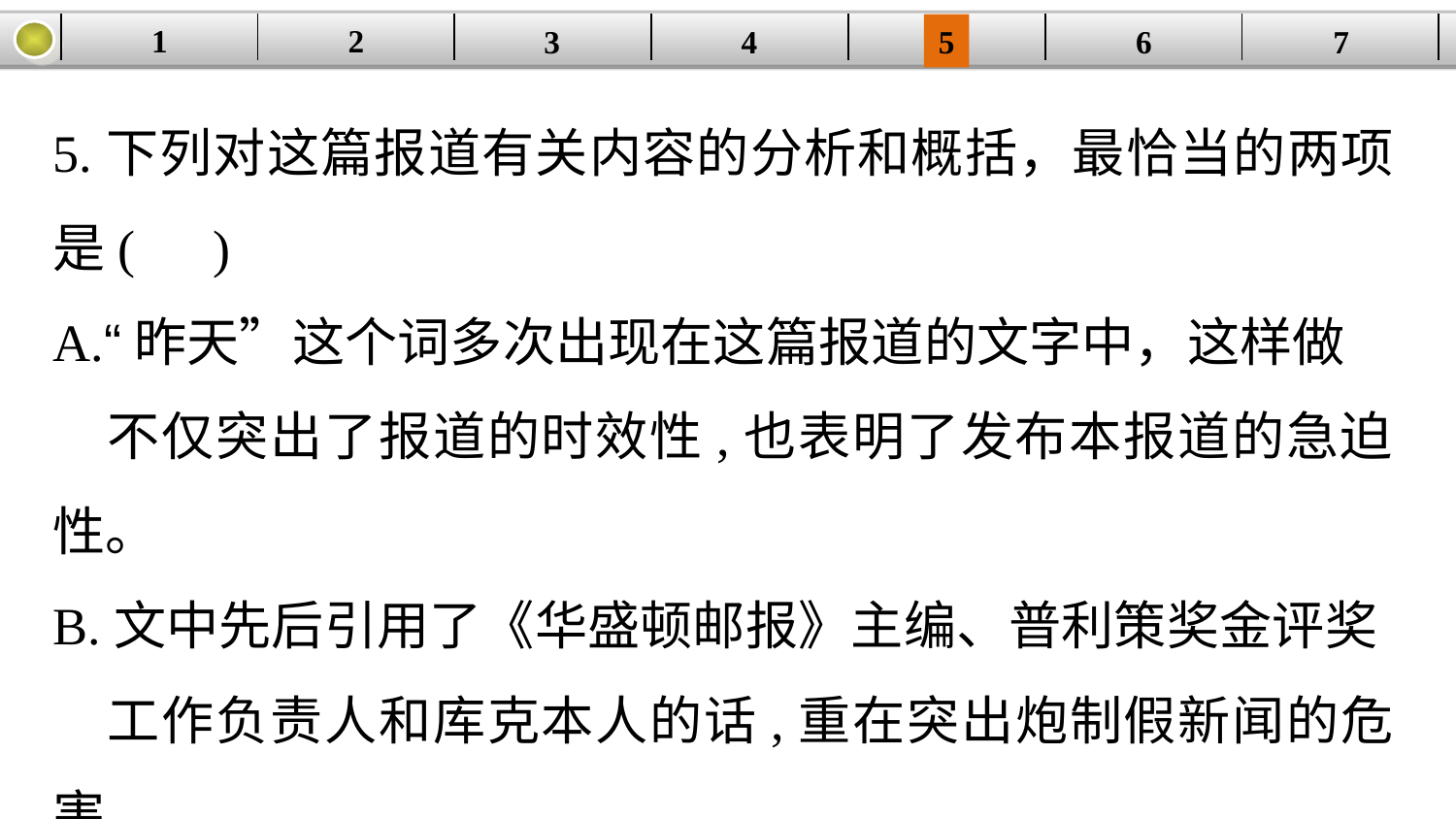

1
2
|  |  |  |  |  |  |  |
| --- | --- | --- | --- | --- | --- | --- |
3
4
5
6
7

5.下列对这篇报道有关内容的分析和概括，最恰当的两项是(　)
A.“昨天”这个词多次出现在这篇报道的文字中，这样做
   不仅突出了报道的时效性,也表明了发布本报道的急迫性。
B.文中先后引用了《华盛顿邮报》主编、普利策奖金评奖
   工作负责人和库克本人的话,重在突出炮制假新闻的危害。